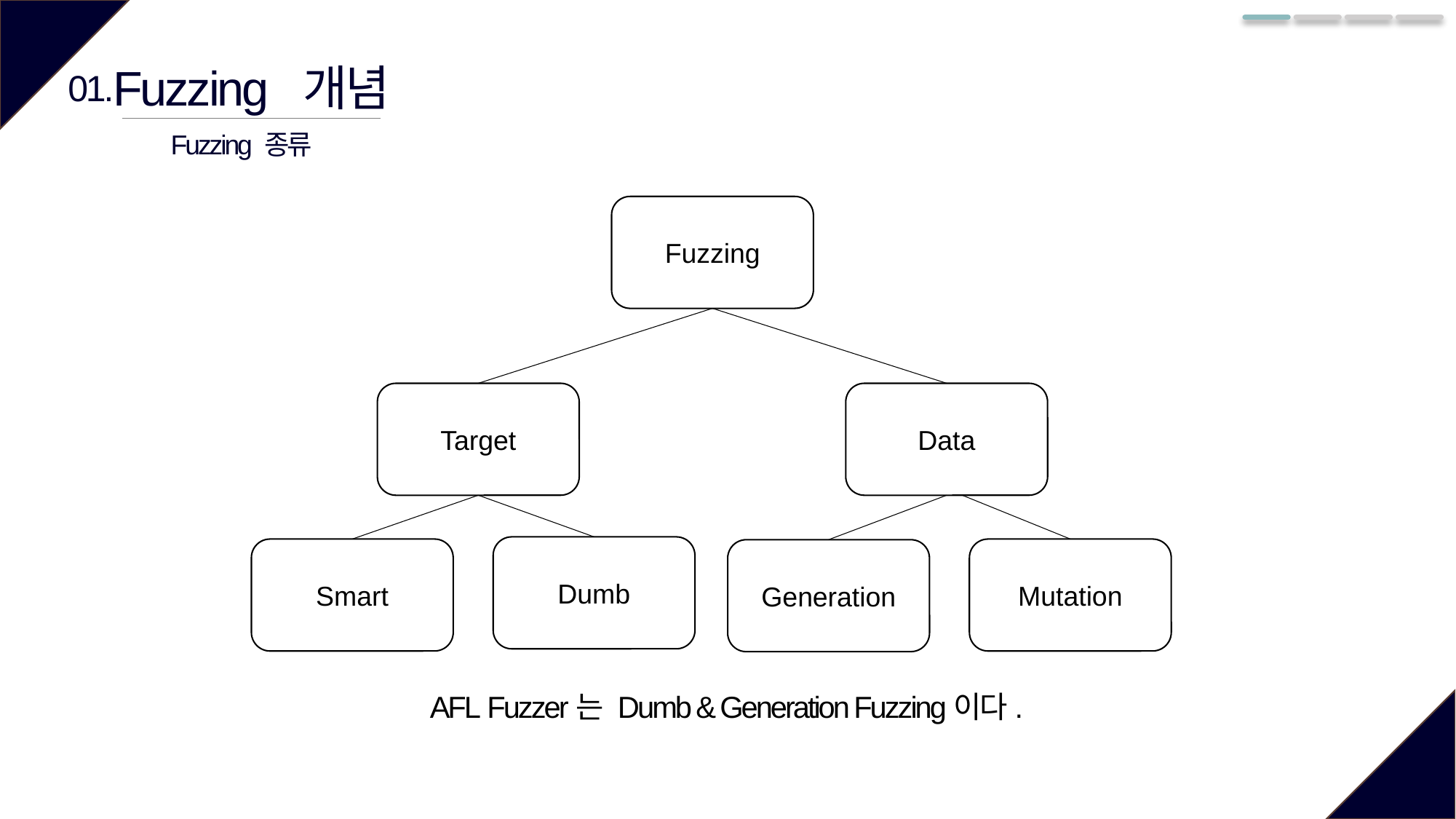

Fuzzing  개념
01.
Fuzzing 종류
Fuzzing
Target
Data
Dumb
Smart
Mutation
Generation
AFL Fuzzer는 Dumb & Generation Fuzzing이다.